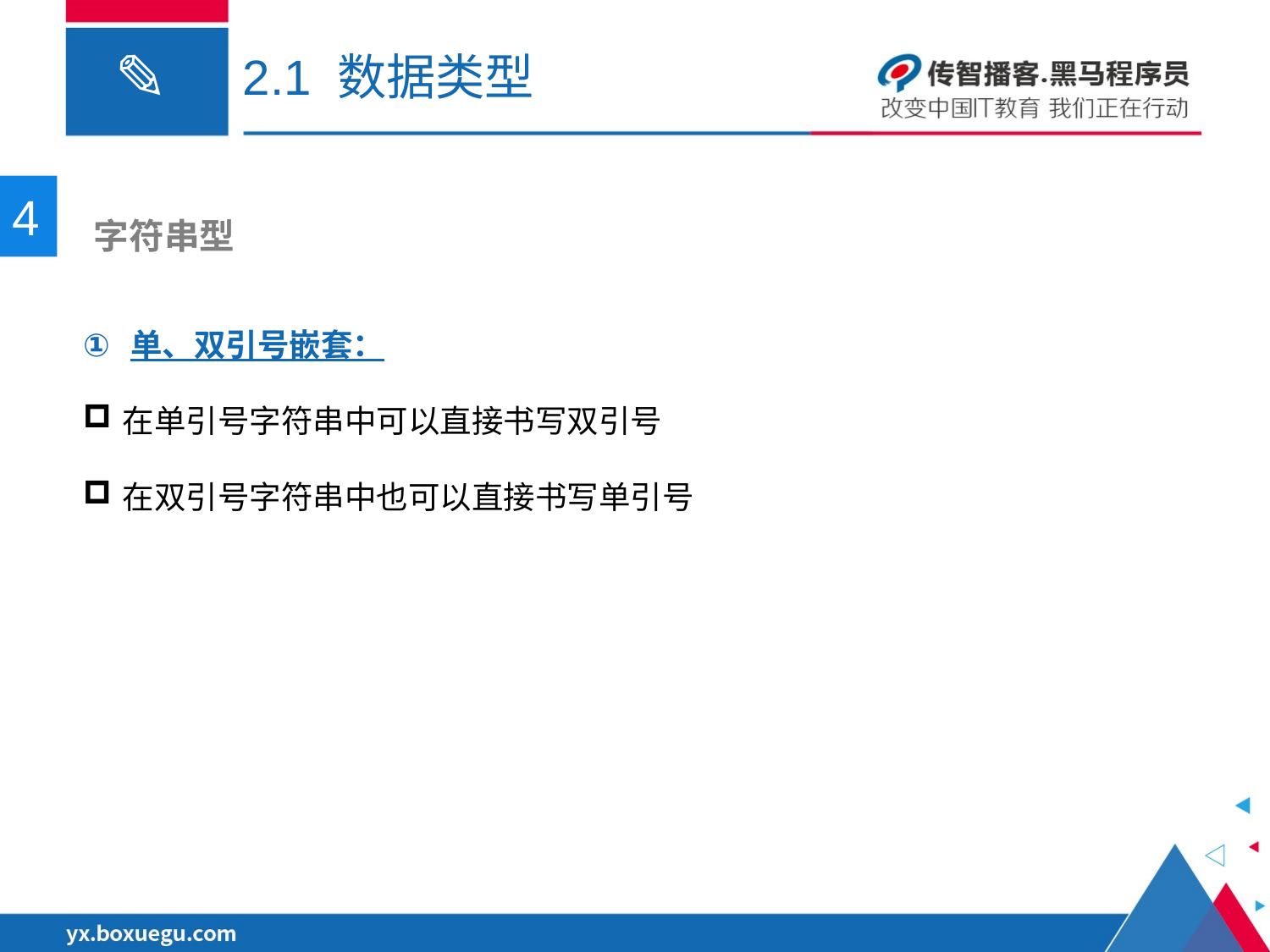

# 2.1 数据类型

4
  字符串型
单、双引号嵌套：
在单引号字符串中可以直接书写双引号
在双引号字符串中也可以直接书写单引号